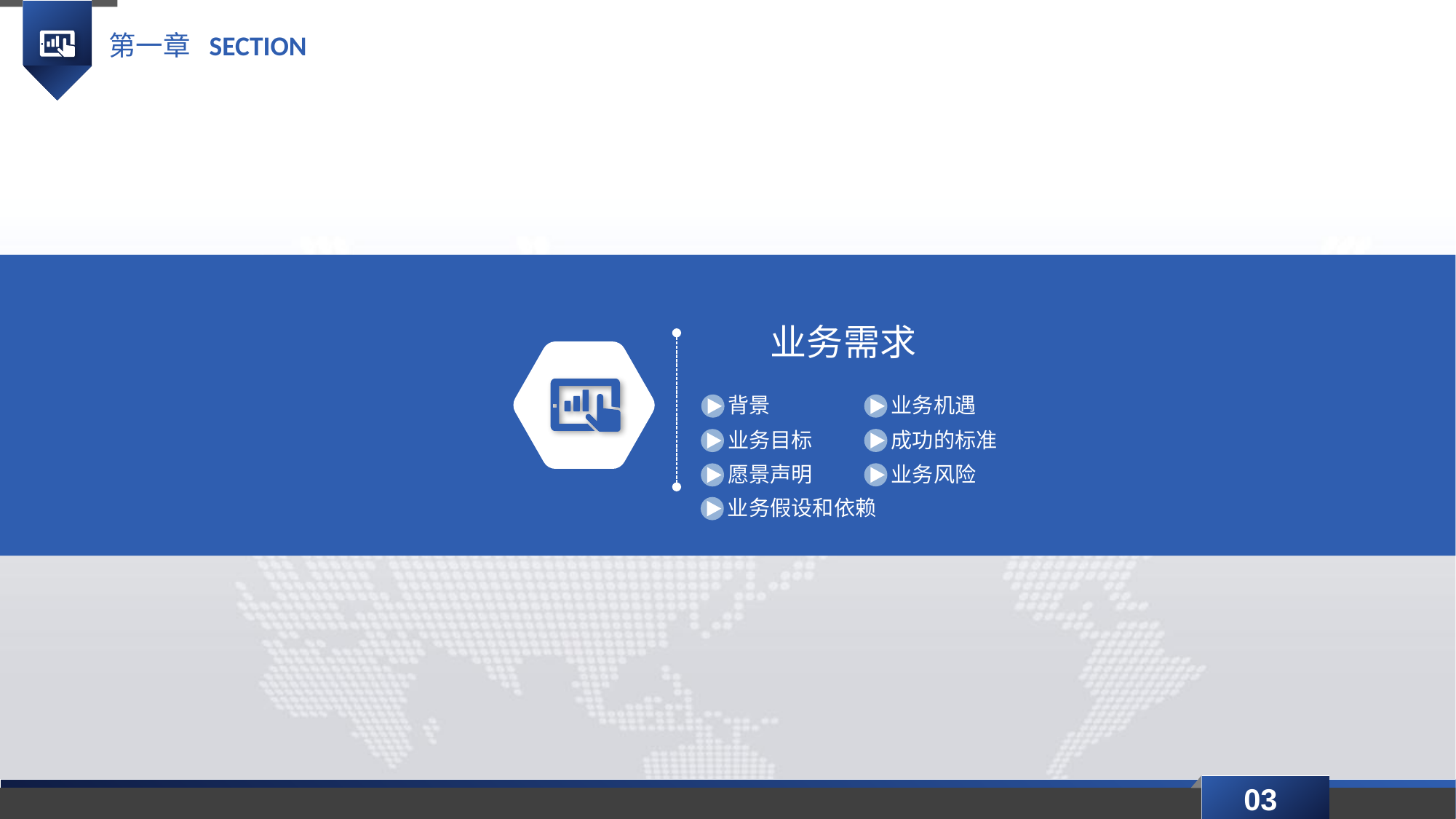

第一章  SECTION

业务需求

背景

业务机遇

成功的标准

业务目标

业务风险

愿景声明

业务假设和依赖

03

延时符